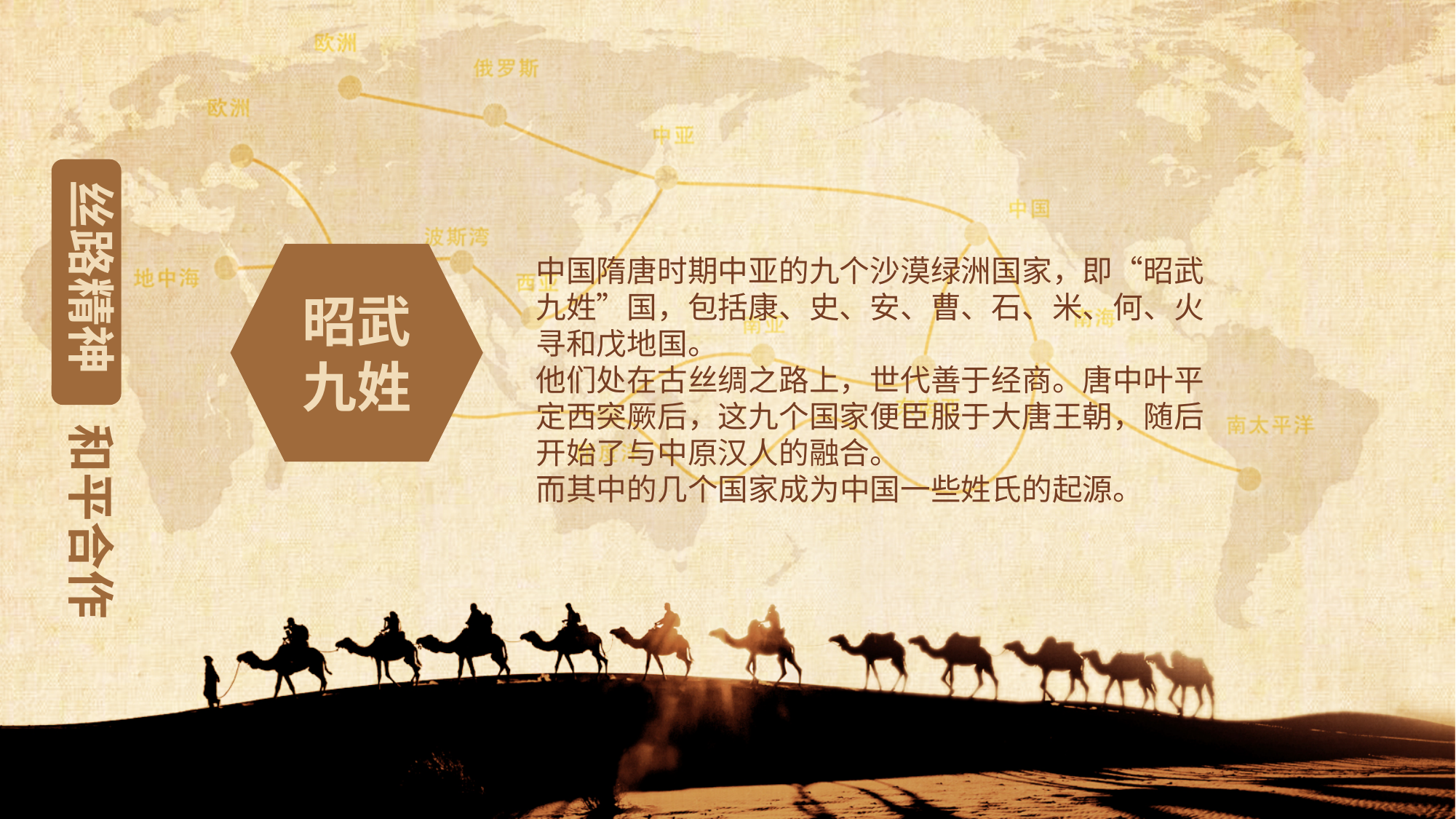

丝路精神
昭武九姓
中国隋唐时期中亚的九个沙漠绿洲国家，即“昭武九姓”国，包括康、史、安、曹、石、米、何、火寻和戊地国。
他们处在古丝绸之路上，世代善于经商。唐中叶平定西突厥后，这九个国家便臣服于大唐王朝，随后开始了与中原汉人的融合。
而其中的几个国家成为中国一些姓氏的起源。
和平合作